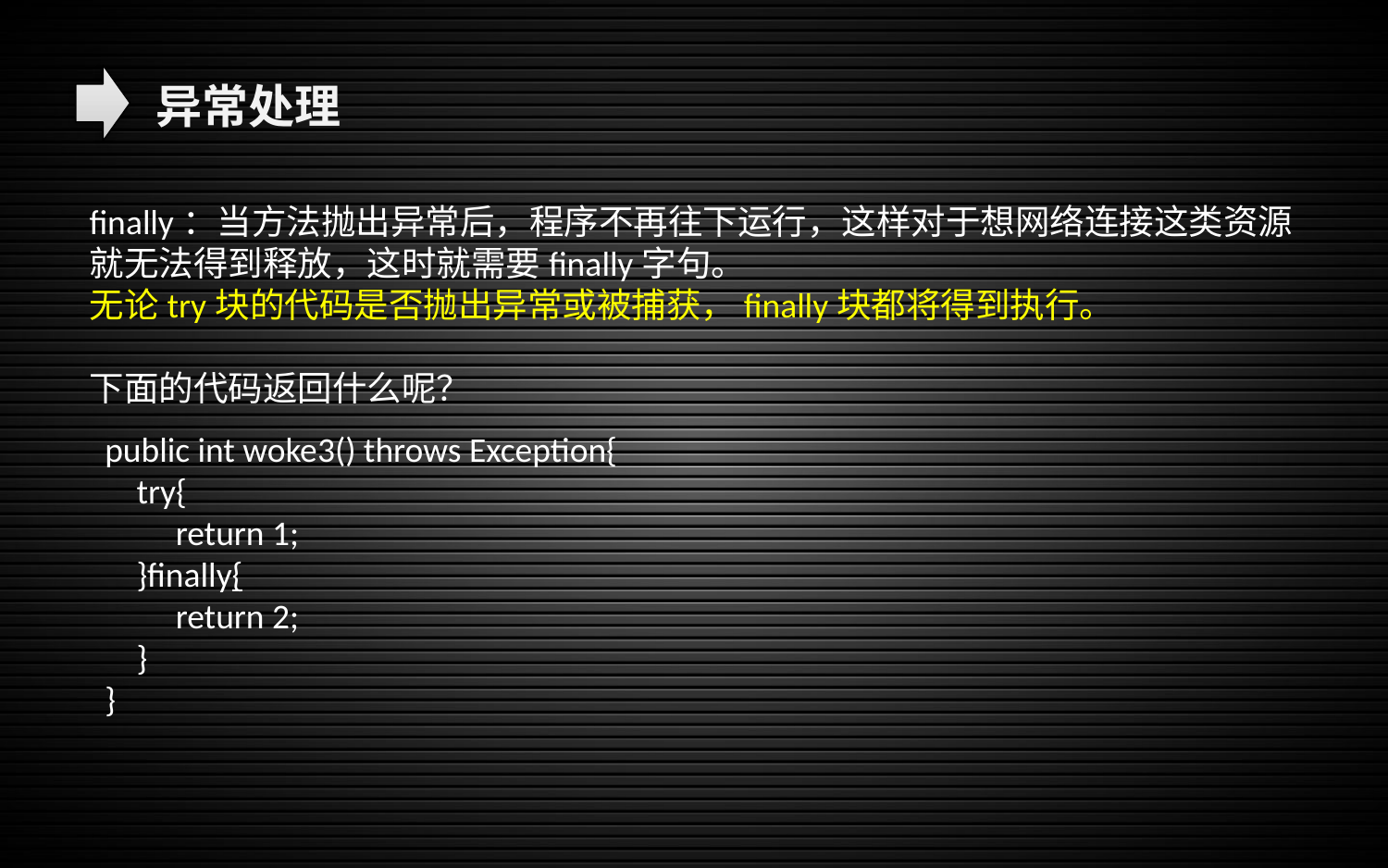

异常处理
finally：当方法抛出异常后，程序不再往下运行，这样对于想网络连接这类资源就无法得到释放，这时就需要finally字句。
无论try块的代码是否抛出异常或被捕获，finally块都将得到执行。

下面的代码返回什么呢？
public int woke3() throws Exception{
    try{
         return 1;
    }finally{
         return 2;
    }
}